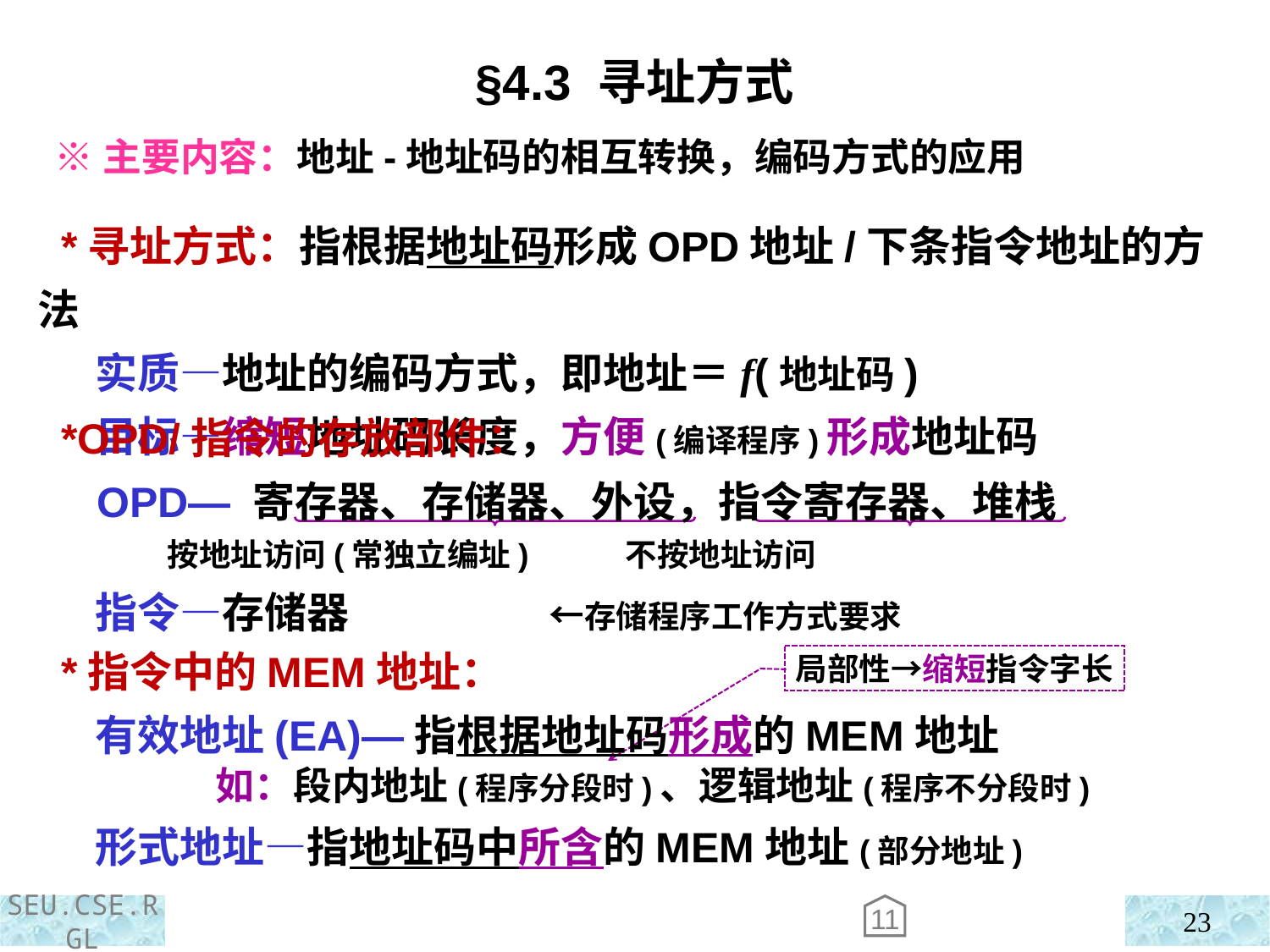

§4.3 寻址方式
  ※主要内容：地址-地址码的相互转换，编码方式的应用
  *寻址方式：指根据地址码形成OPD地址/下条指令地址的方法
     实质—地址的编码方式，即地址＝f(地址码)
     目标—缩短地址码长度，方便(编译程序)形成地址码
  *OPD/指令的存放部件：
     OPD— 寄存器、存储器、外设，指令寄存器、堆栈
                 按地址访问(常独立编址)          不按地址访问
     指令—存储器                     ←存储程序工作方式要求

  *指令中的MEM地址：
     有效地址(EA)—指根据地址码形成的MEM地址
                   如：段内地址(程序分段时)、逻辑地址(程序不分段时)
     形式地址—指地址码中所含的MEM地址(部分地址)
局部性→缩短指令字长
11
23